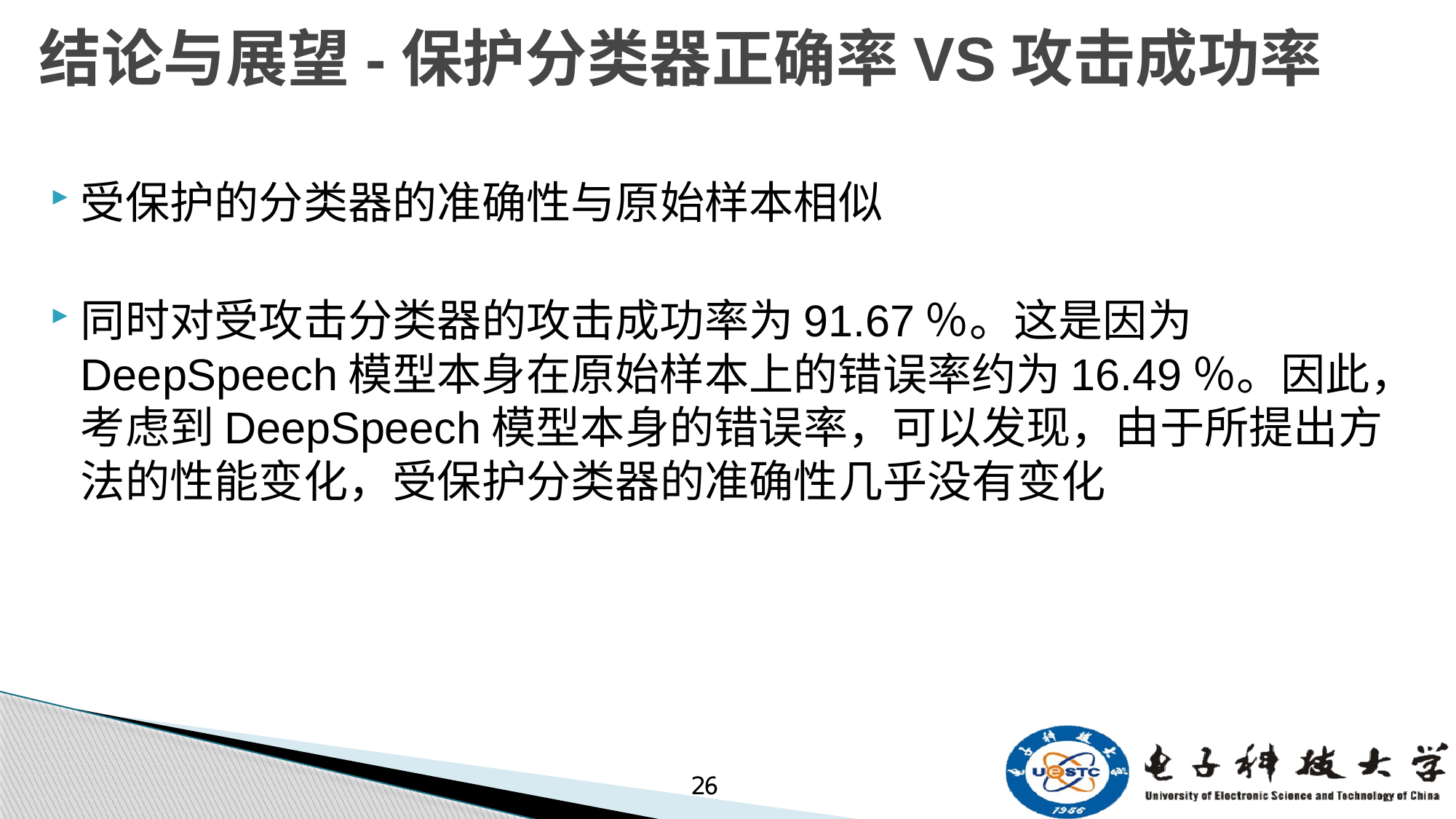

# 结论与展望-保护分类器正确率VS攻击成功率
受保护的分类器的准确性与原始样本相似

同时对受攻击分类器的攻击成功率为91.67％。这是因为DeepSpeech模型本身在原始样本上的错误率约为16.49％。因此，考虑到DeepSpeech模型本身的错误率，可以发现，由于所提出方法的性能变化，受保护分类器的准确性几乎没有变化
26